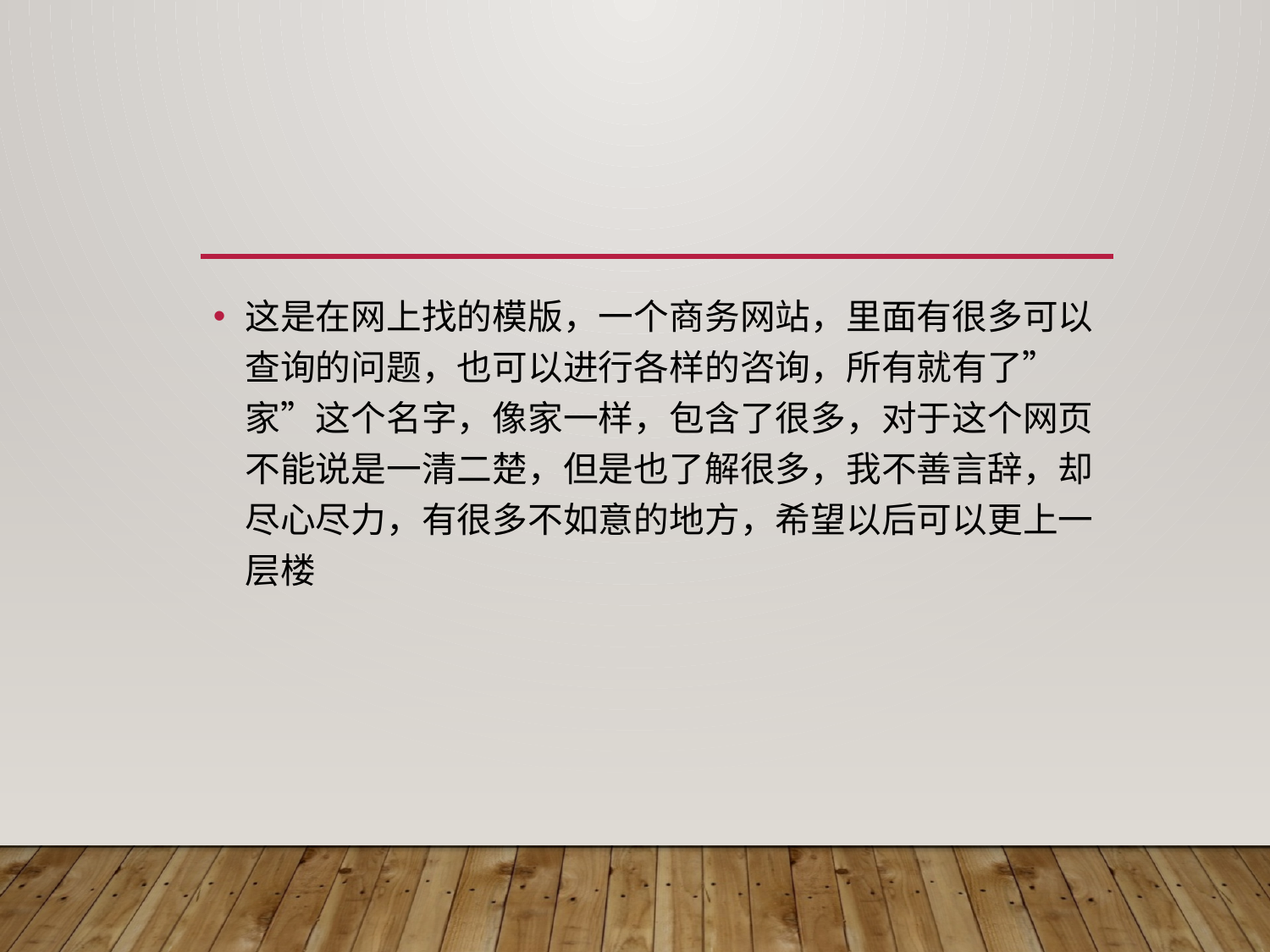

#
这是在网上找的模版，一个商务网站，里面有很多可以查询的问题，也可以进行各样的咨询，所有就有了”家”这个名字，像家一样，包含了很多，对于这个网页不能说是一清二楚，但是也了解很多，我不善言辞，却尽心尽力，有很多不如意的地方，希望以后可以更上一层楼